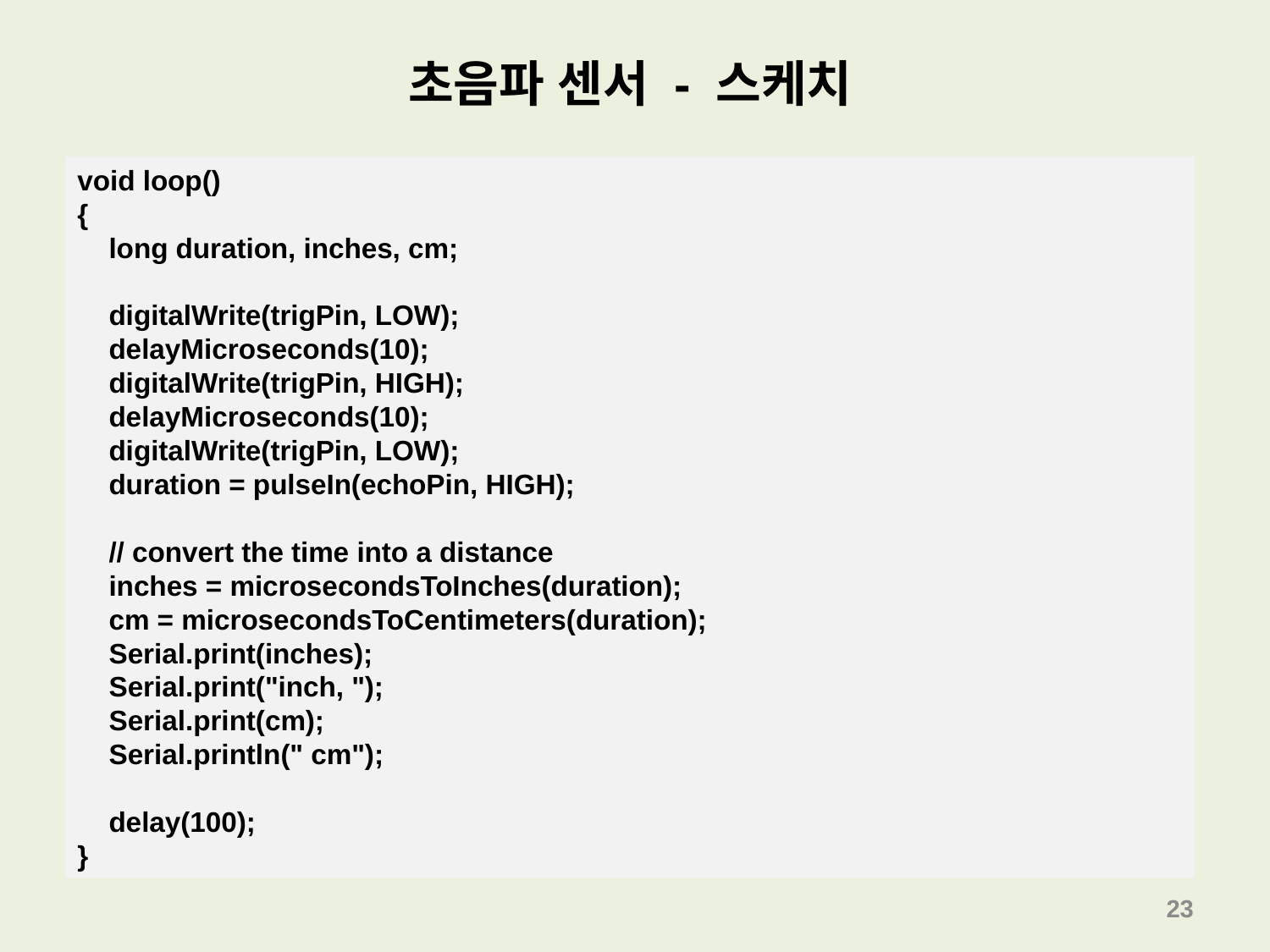

초음파 센서 - 스케치
void loop()
{
    long duration, inches, cm;

    digitalWrite(trigPin, LOW);
    delayMicroseconds(10);
    digitalWrite(trigPin, HIGH);
    delayMicroseconds(10);
    digitalWrite(trigPin, LOW);
    duration = pulseIn(echoPin, HIGH);

    // convert the time into a distance
    inches = microsecondsToInches(duration);
    cm = microsecondsToCentimeters(duration);
    Serial.print(inches);
    Serial.print("inch, ");
    Serial.print(cm);
    Serial.println(" cm");

    delay(100);
}

23